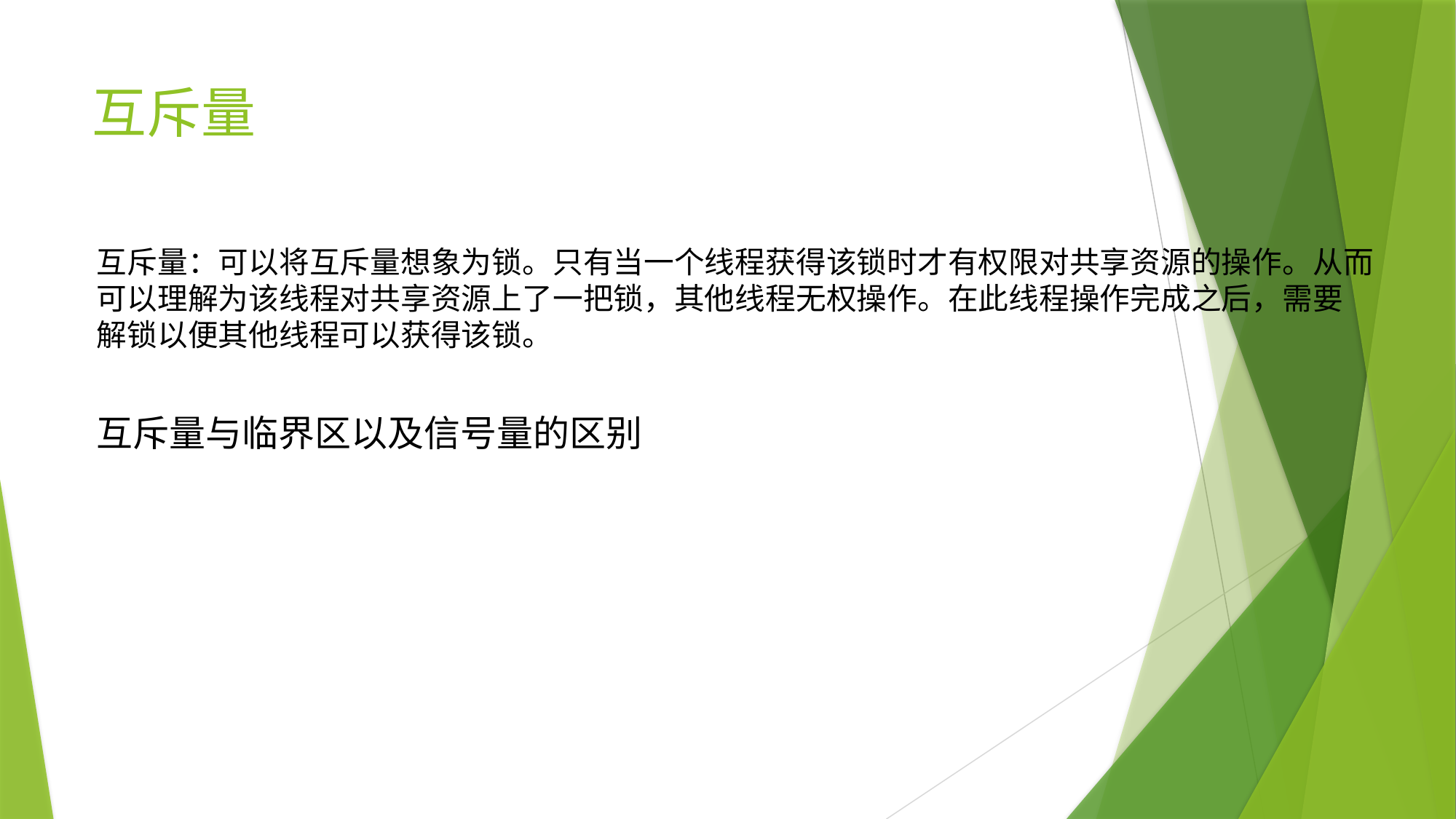

# 互斥量
互斥量：可以将互斥量想象为锁。只有当一个线程获得该锁时才有权限对共享资源的操作。从而
可以理解为该线程对共享资源上了一把锁，其他线程无权操作。在此线程操作完成之后，需要
解锁以便其他线程可以获得该锁。

互斥量与临界区以及信号量的区别